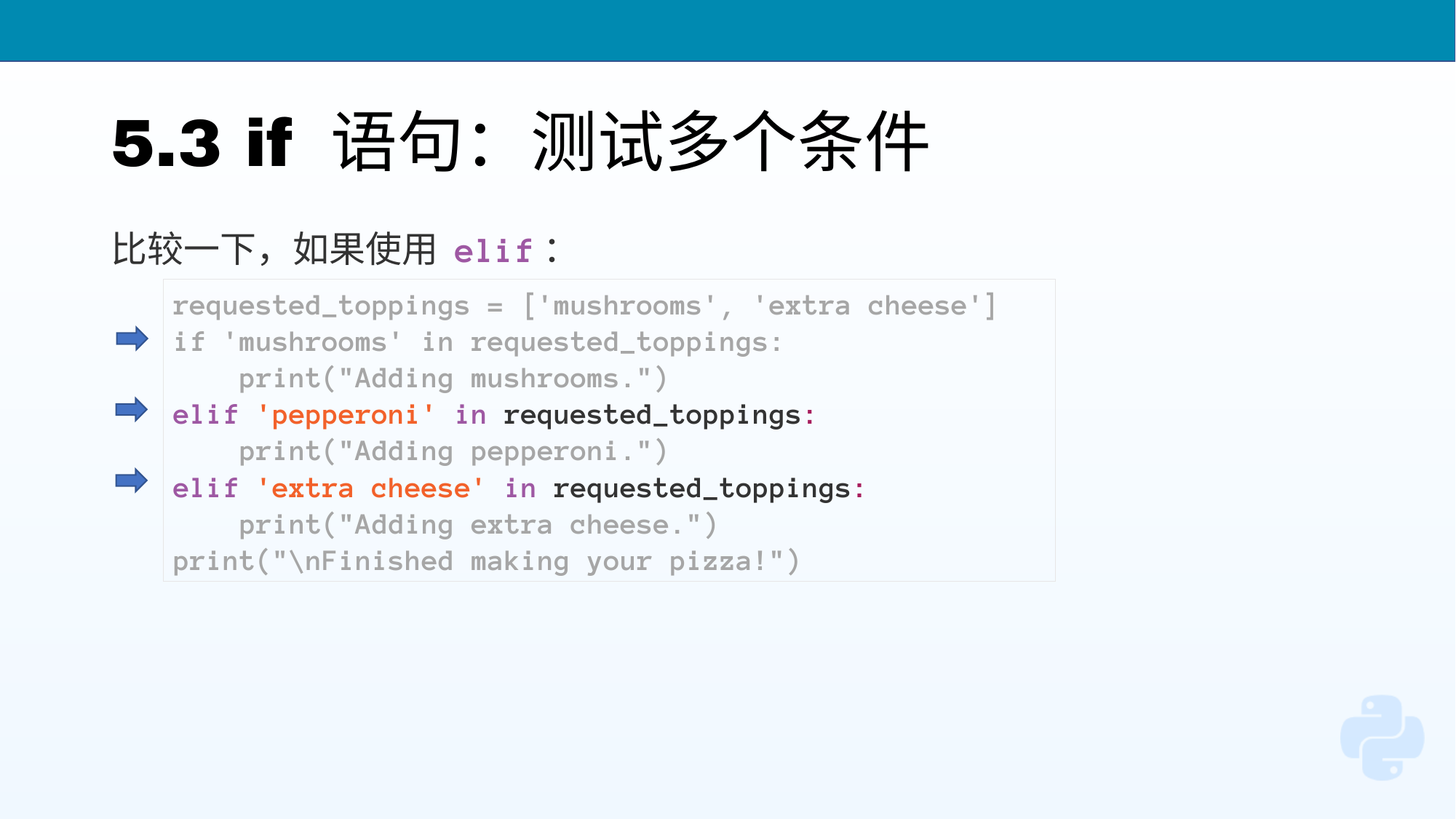

# 5.3 if 语句：测试多个条件
比较一下，如果使用 elif：
requested_toppings = ['mushrooms', 'extra cheese']
if 'mushrooms' in requested_toppings:
    print("Adding mushrooms.")
elif 'pepperoni' in requested_toppings:
    print("Adding pepperoni.")
elif 'extra cheese' in requested_toppings:
    print("Adding extra cheese.")
print("\nFinished making your pizza!")